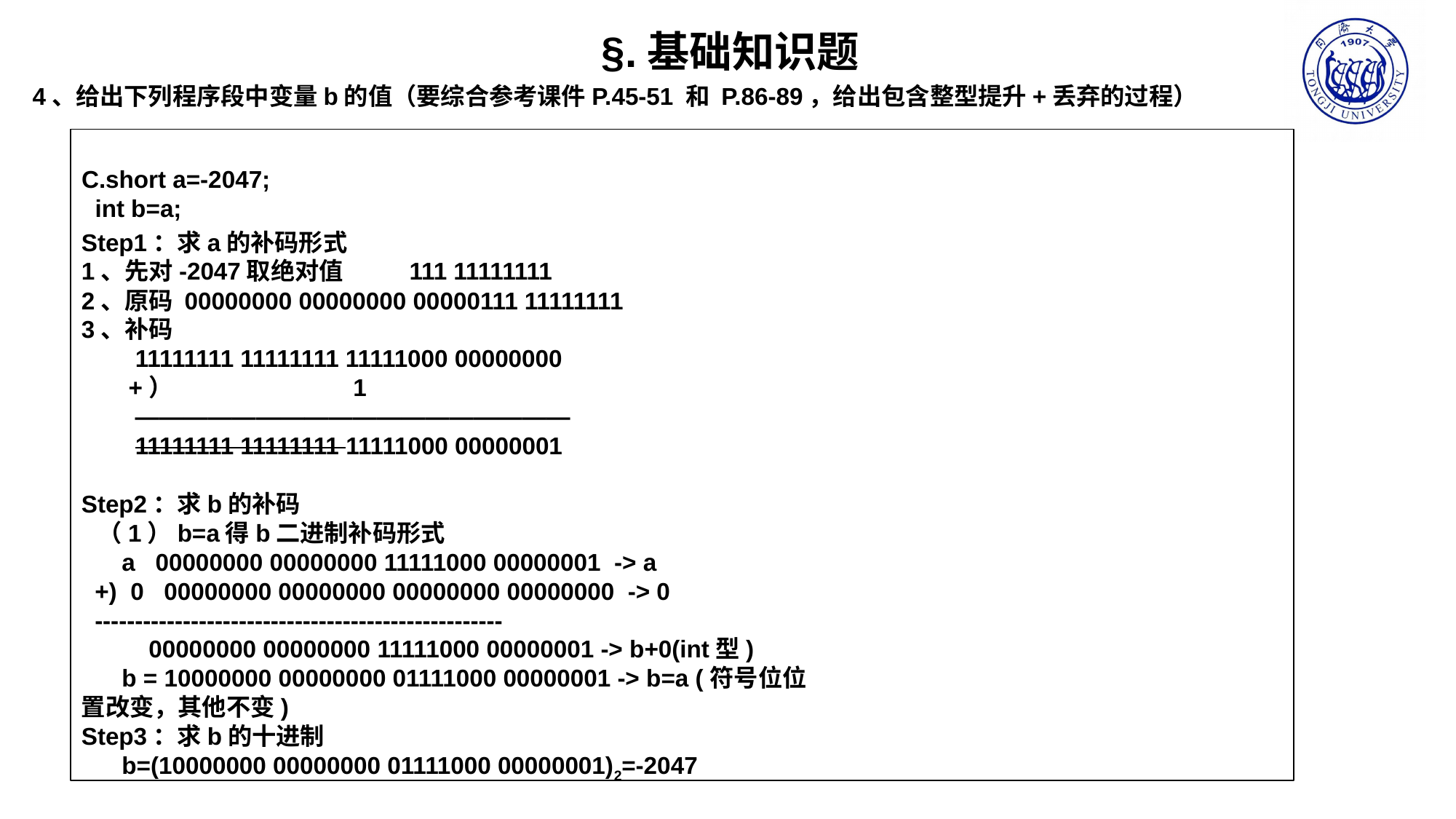

§.基础知识题
4、给出下列程序段中变量b的值（要综合参考课件P.45-51 和 P.86-89，给出包含整型提升+丢弃的过程）

C.short a=-2047;
  int b=a;
Step1：求a的补码形式
1、先对-2047取绝对值           111 11111111
2、原码 00000000 00000000 00000111 11111111
3、补码
        11111111 11111111 11111000 00000000
       +）                                1
        ——————————————————
        11111111 11111111 11111000 00000001

Step2：求b的补码
  （1）b=a得b二进制补码形式
      a   00000000 00000000 11111000 00000001  -> a
  +)  0   00000000 00000000 00000000 00000000  -> 0
  ---------------------------------------------------
          00000000 00000000 11111000 00000001 -> b+0(int型)
      b = 10000000 00000000 01111000 00000001 -> b=a (符号位位置改变，其他不变)
Step3：求b的十进制
      b=(10000000 00000000 01111000 00000001)2=-2047